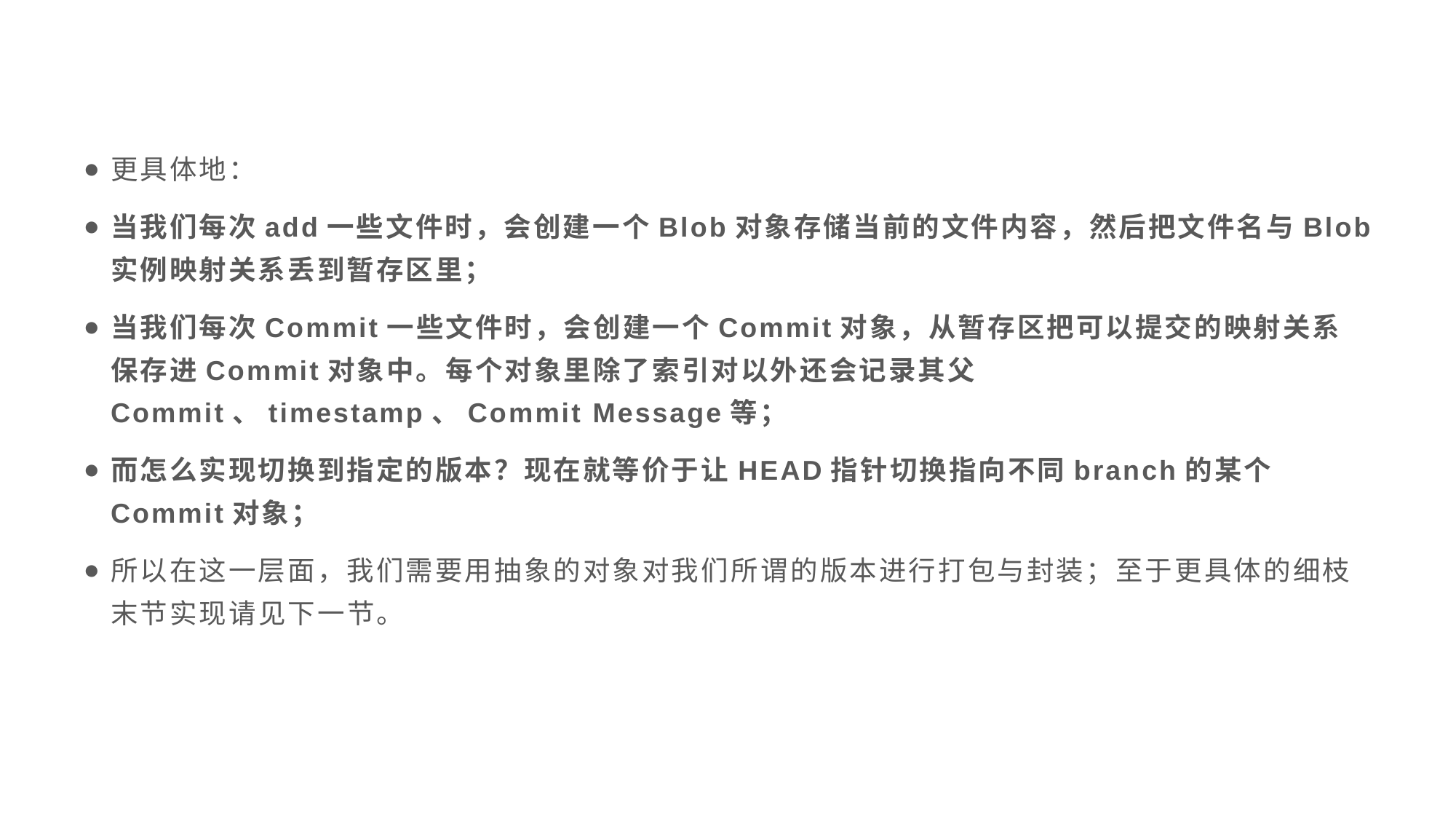

#
更具体地：
当我们每次add一些文件时，会创建一个Blob对象存储当前的文件内容，然后把文件名与Blob实例映射关系丢到暂存区里；
当我们每次Commit一些文件时，会创建一个Commit对象，从暂存区把可以提交的映射关系保存进Commit对象中。每个对象里除了索引对以外还会记录其父Commit、timestamp、Commit Message等；
而怎么实现切换到指定的版本？现在就等价于让HEAD指针切换指向不同branch的某个Commit对象；
所以在这一层面，我们需要用抽象的对象对我们所谓的版本进行打包与封装；至于更具体的细枝末节实现请见下一节。